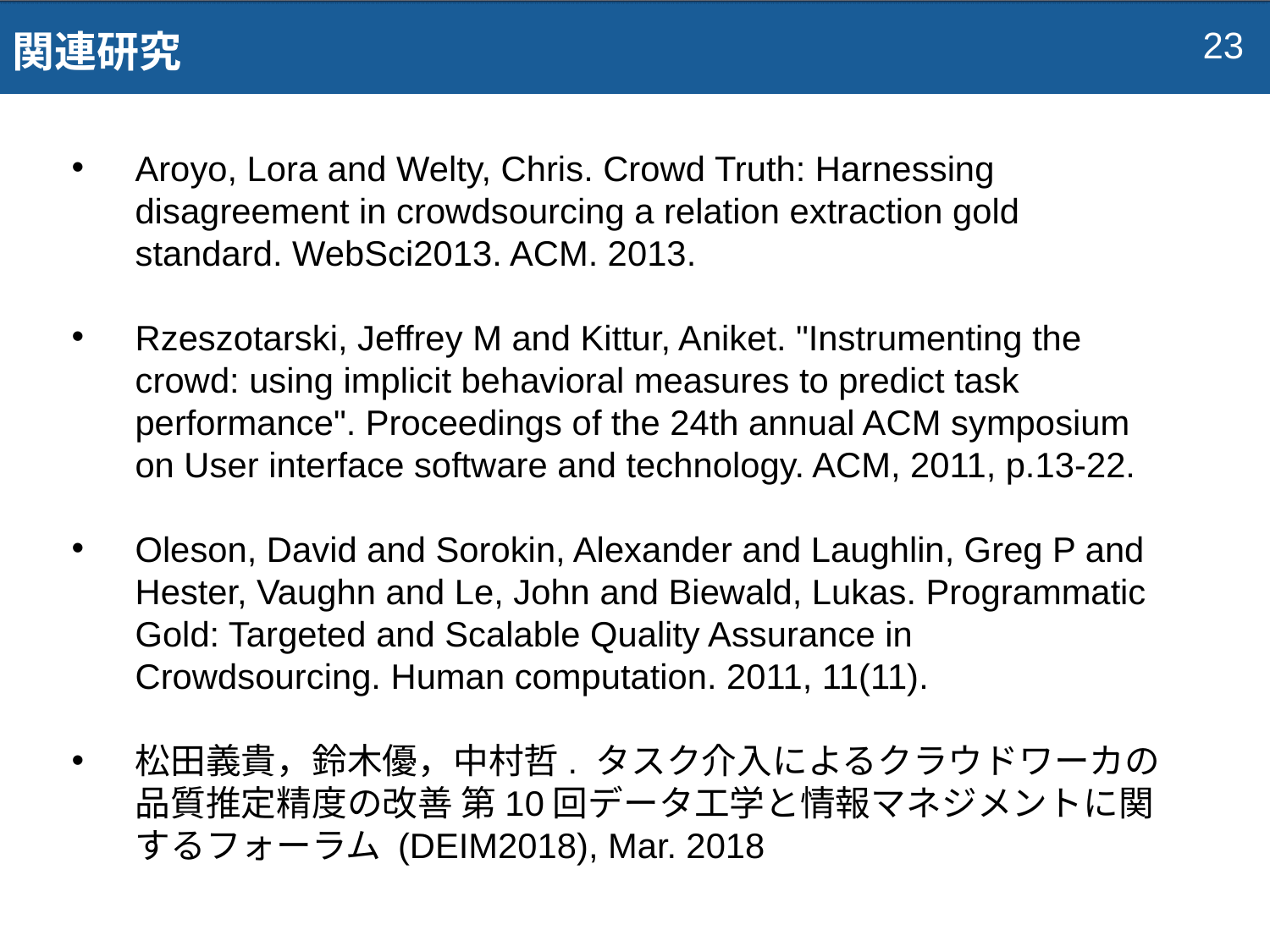

関連研究
23
Aroyo, Lora and Welty, Chris. Crowd Truth: Harnessing disagreement in crowdsourcing a relation extraction gold standard. WebSci2013. ACM. 2013.

Rzeszotarski, Jeffrey M and Kittur, Aniket. "Instrumenting the crowd: using implicit behavioral measures to predict task performance". Proceedings of the 24th annual ACM symposium on User interface software and technology. ACM, 2011, p.13-22.

Oleson, David and Sorokin, Alexander and Laughlin, Greg P and Hester, Vaughn and Le, John and Biewald, Lukas. Programmatic Gold: Targeted and Scalable Quality Assurance in Crowdsourcing. Human computation. 2011, 11(11).

松田義貴，鈴木優，中村哲. タスク介入によるクラウドワーカの品質推定精度の改善 第10回データ工学と情報マネジメントに関するフォーラム (DEIM2018), Mar. 2018